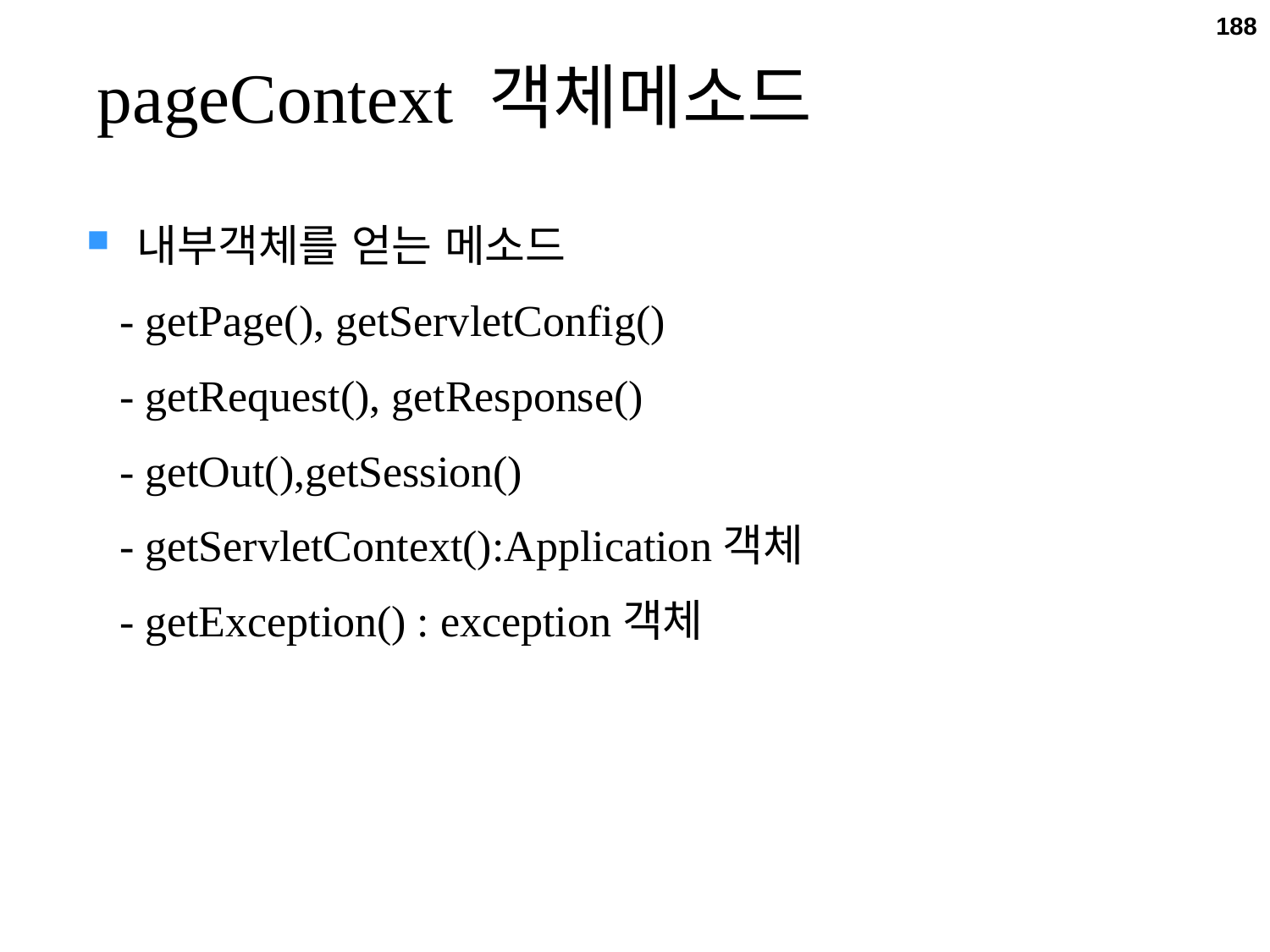

188
pageContext 객체메소드
 내부객체를 얻는 메소드
   - getPage(), getServletConfig()
   - getRequest(), getResponse()
   - getOut(),getSession()
   - getServletContext():Application객체
   - getException() : exception객체